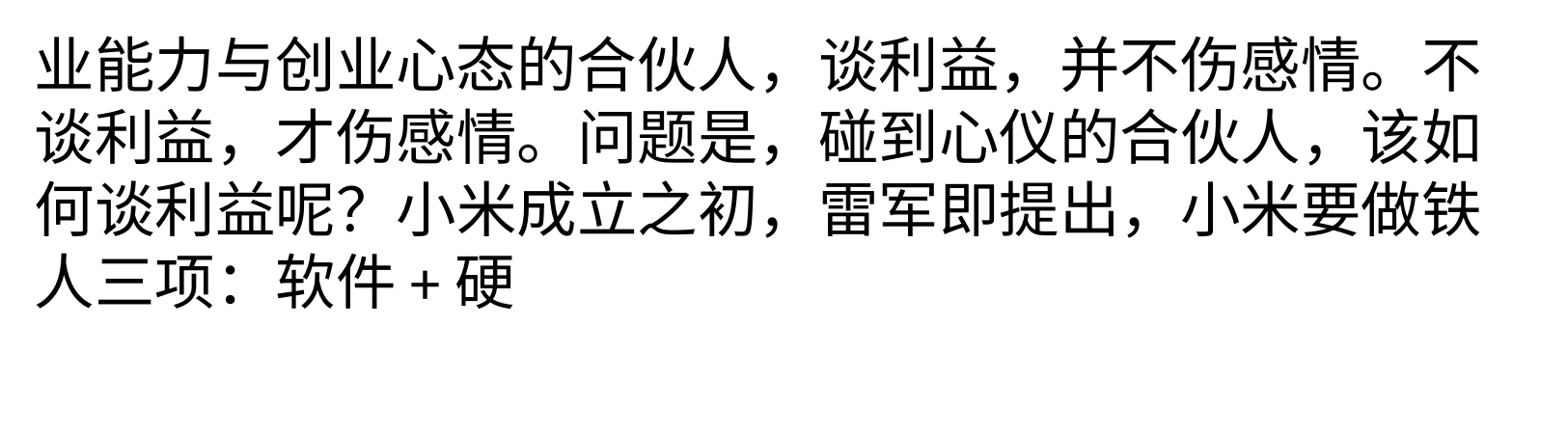

业能力与创业心态的合伙人，谈利益，并不伤感情。不谈利益，才伤感情。问题是，碰到心仪的合伙人，该如何谈利益呢？小米成立之初，雷军即提出，小米要做铁人三项：软件+硬